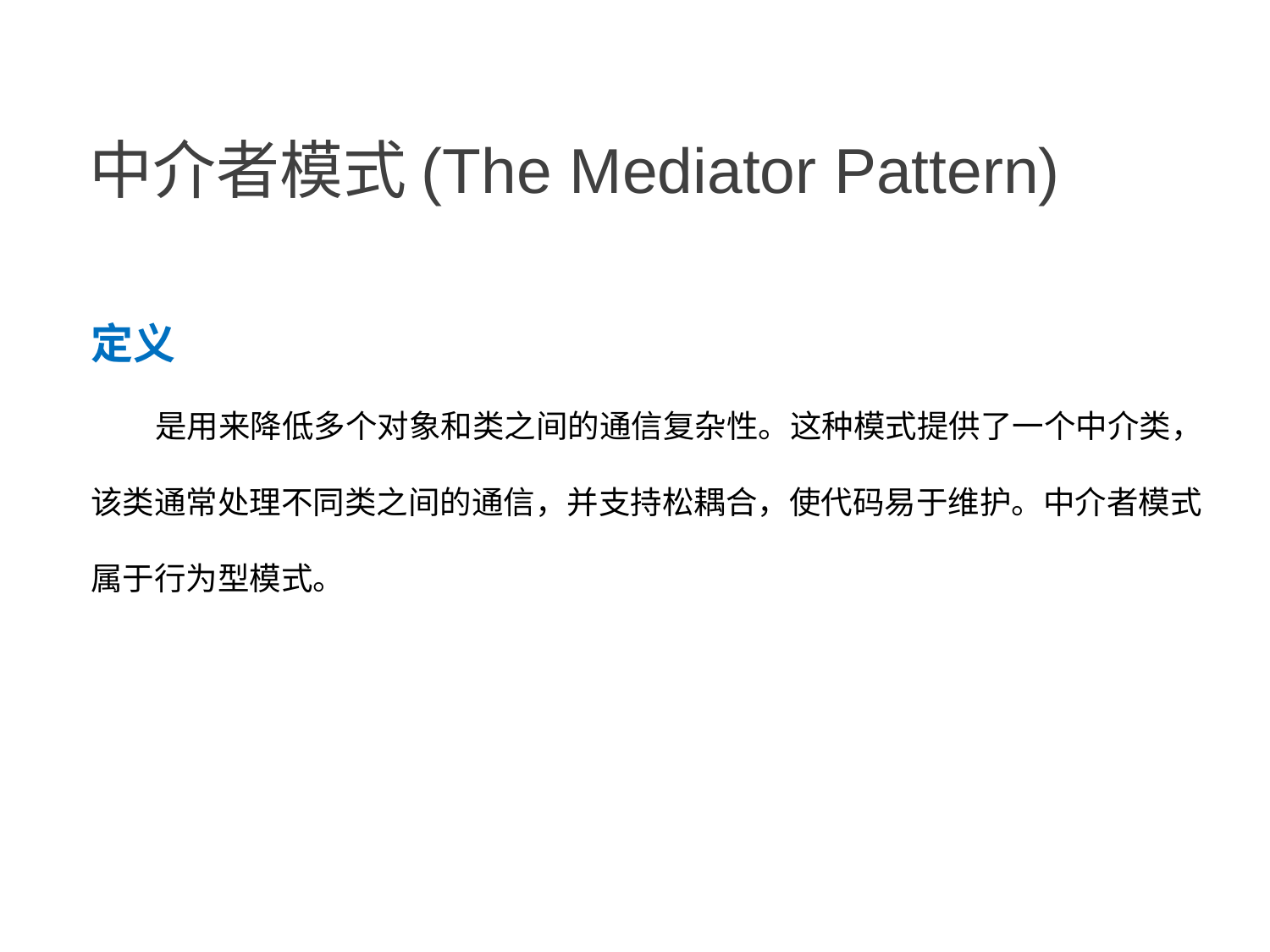

中介者模式(The Mediator Pattern)
定义
是用来降低多个对象和类之间的通信复杂性。这种模式提供了一个中介类，该类通常处理不同类之间的通信，并支持松耦合，使代码易于维护。中介者模式属于行为型模式。